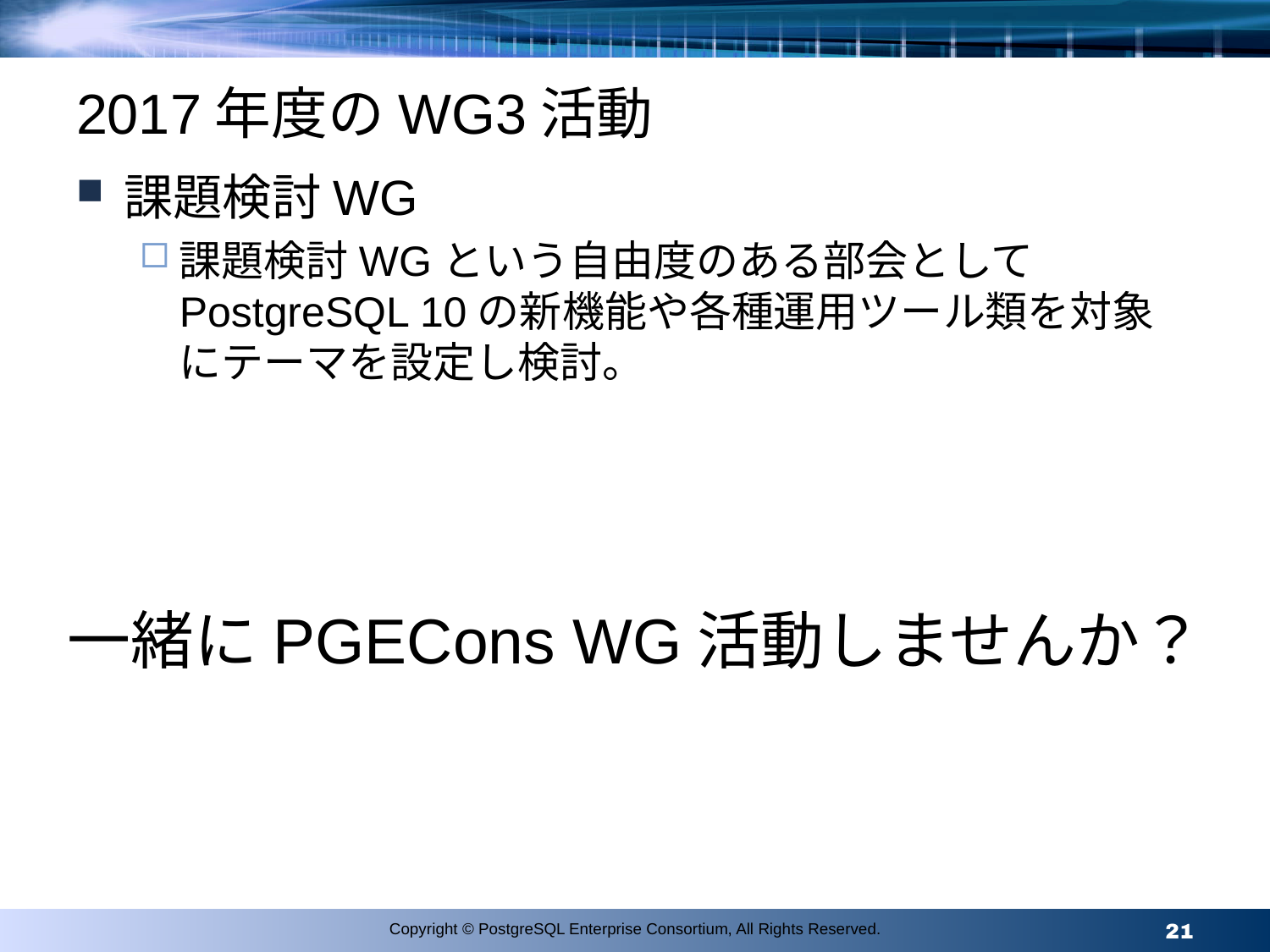

# 2017年度のWG3活動
課題検討WG
課題検討WGという自由度のある部会としてPostgreSQL 10の新機能や各種運用ツール類を対象にテーマを設定し検討。

一緒にPGECons WG活動しませんか？
21